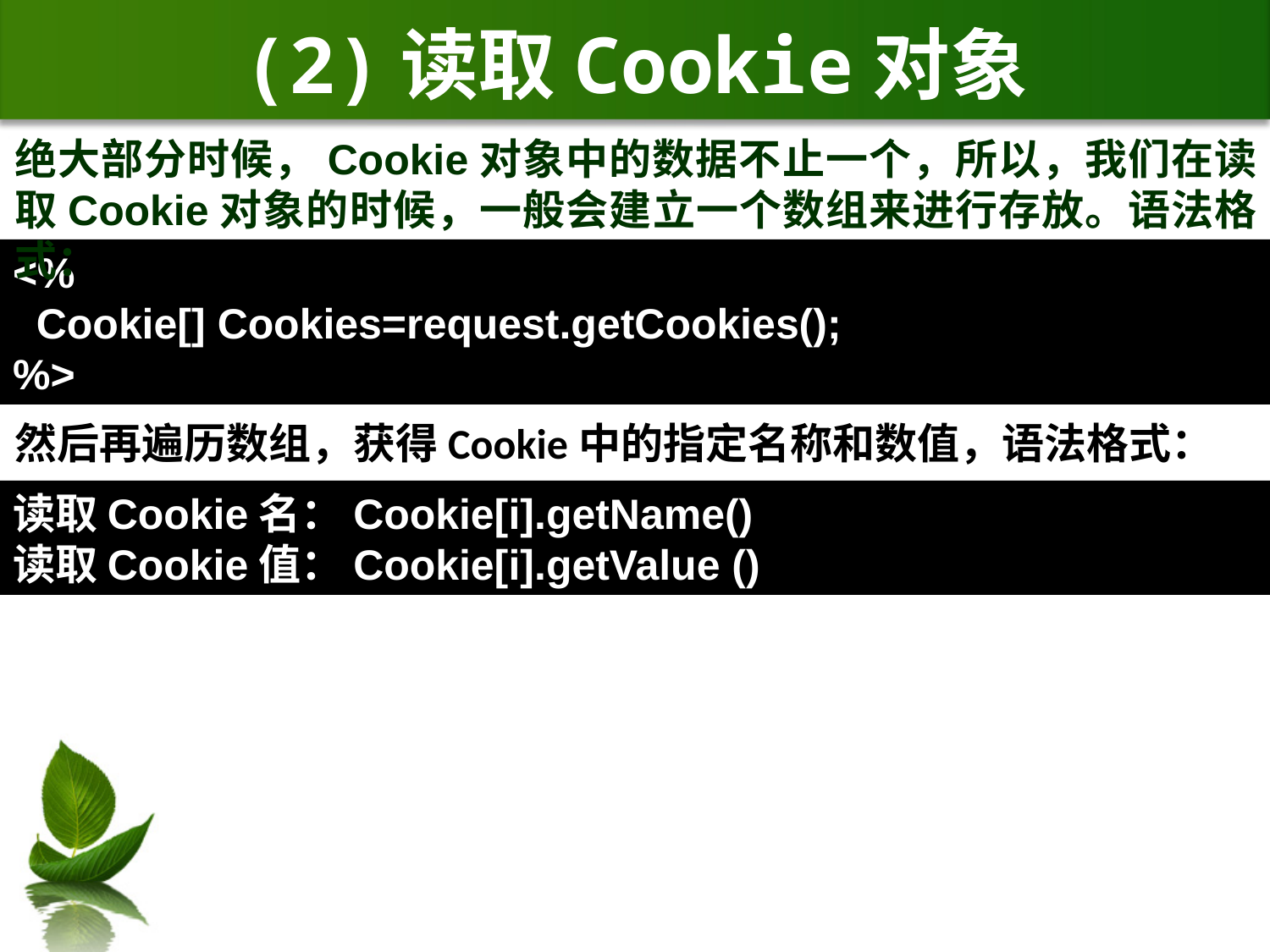

# (2)读取Cookie对象
绝大部分时候，Cookie对象中的数据不止一个，所以，我们在读取Cookie对象的时候，一般会建立一个数组来进行存放。语法格式：
<%
  Cookie[] Cookies=request.getCookies();
%>
然后再遍历数组，获得Cookie中的指定名称和数值，语法格式：
读取Cookie名：Cookie[i].getName()
读取Cookie值：Cookie[i].getValue ()